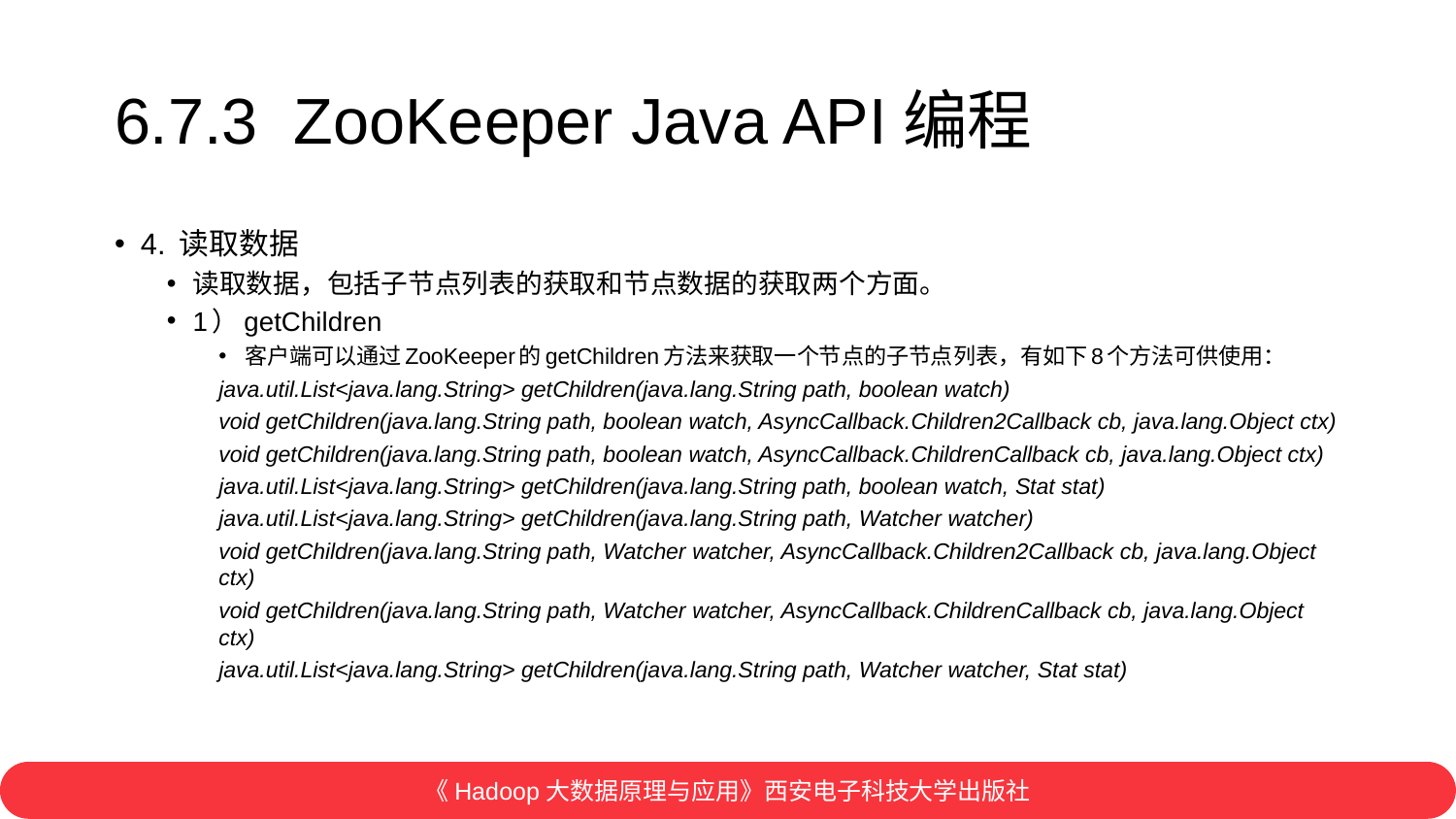

# 6.7.3  ZooKeeper Java API编程
4. 读取数据
读取数据，包括子节点列表的获取和节点数据的获取两个方面。
1）getChildren
客户端可以通过ZooKeeper的getChildren方法来获取一个节点的子节点列表，有如下8个方法可供使用：
java.util.List<java.lang.String> getChildren(java.lang.String path, boolean watch)
void getChildren(java.lang.String path, boolean watch, AsyncCallback.Children2Callback cb, java.lang.Object ctx)
void getChildren(java.lang.String path, boolean watch, AsyncCallback.ChildrenCallback cb, java.lang.Object ctx)
java.util.List<java.lang.String> getChildren(java.lang.String path, boolean watch, Stat stat)
java.util.List<java.lang.String> getChildren(java.lang.String path, Watcher watcher)
void getChildren(java.lang.String path, Watcher watcher, AsyncCallback.Children2Callback cb, java.lang.Object ctx)
void getChildren(java.lang.String path, Watcher watcher, AsyncCallback.ChildrenCallback cb, java.lang.Object ctx)
java.util.List<java.lang.String> getChildren(java.lang.String path, Watcher watcher, Stat stat)